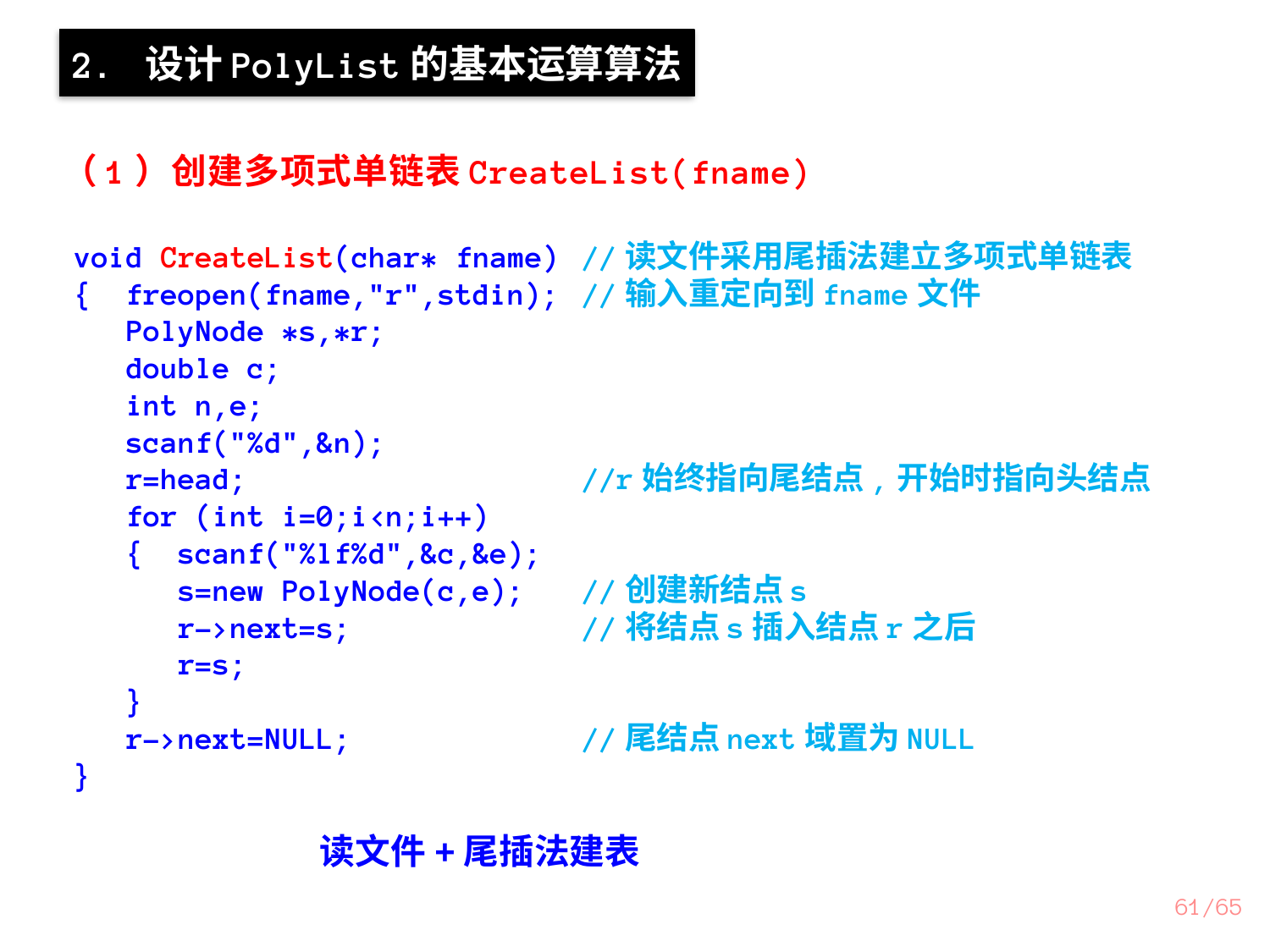

2. 设计PolyList的基本运算算法
（1）创建多项式单链表CreateList(fname)
void CreateList(char* fname)	//读文件采用尾插法建立多项式单链表
{  freopen(fname,"r",stdin);	//输入重定向到fname文件
   PolyNode *s,*r;
   double c;
   int n,e;
   scanf("%d",&n);
   r=head;			//r始终指向尾结点,开始时指向头结点
   for (int i=0;i<n;i++)
   {  scanf("%lf%d",&c,&e);
      s=new PolyNode(c,e);	//创建新结点s
      r->next=s;		//将结点s插入结点r之后
      r=s;
   }
   r->next=NULL;		//尾结点next域置为NULL
}
读文件+尾插法建表
61/65